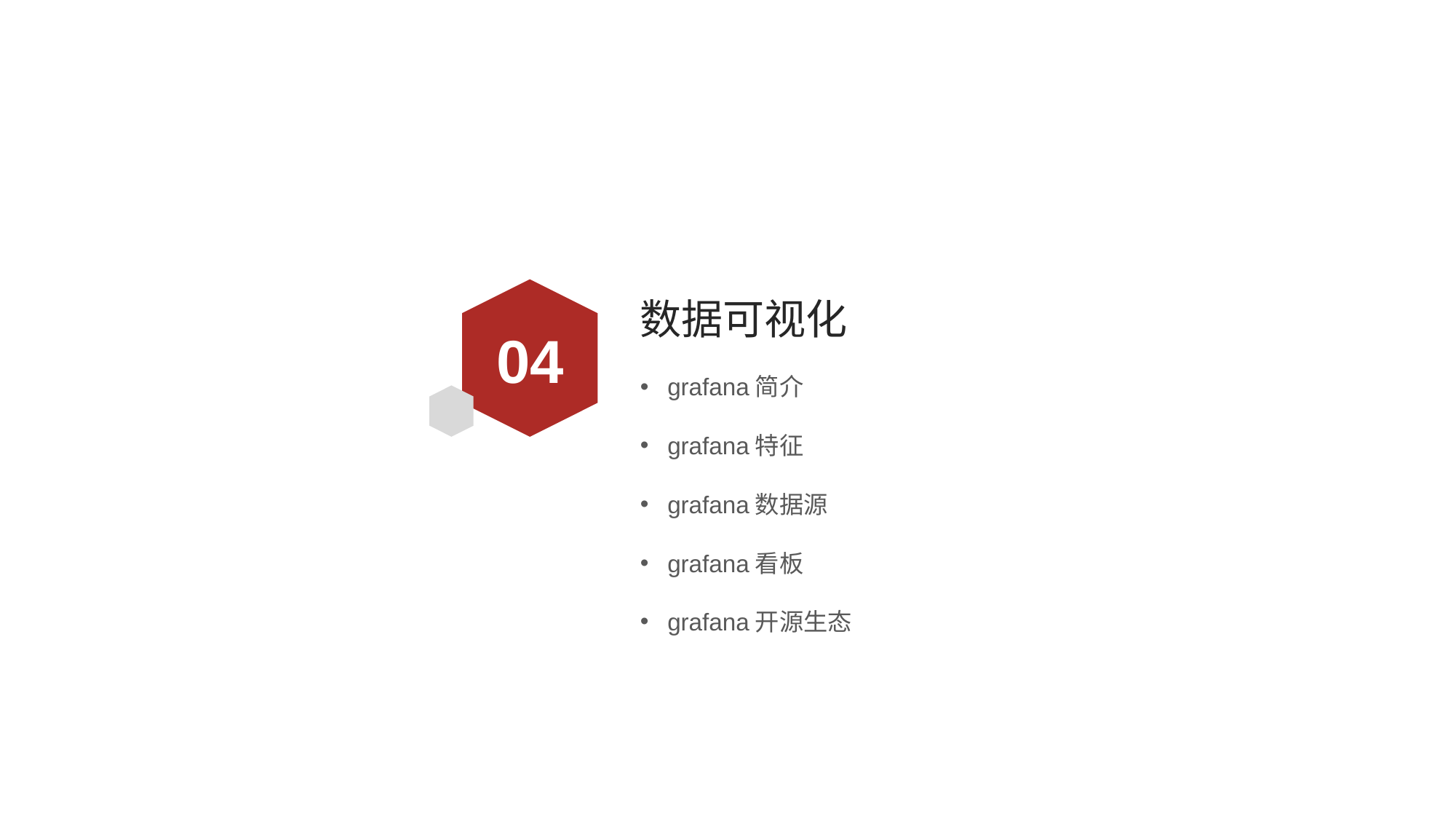

# 数据可视化
04
grafana简介
grafana特征
grafana数据源
grafana看板
grafana开源生态